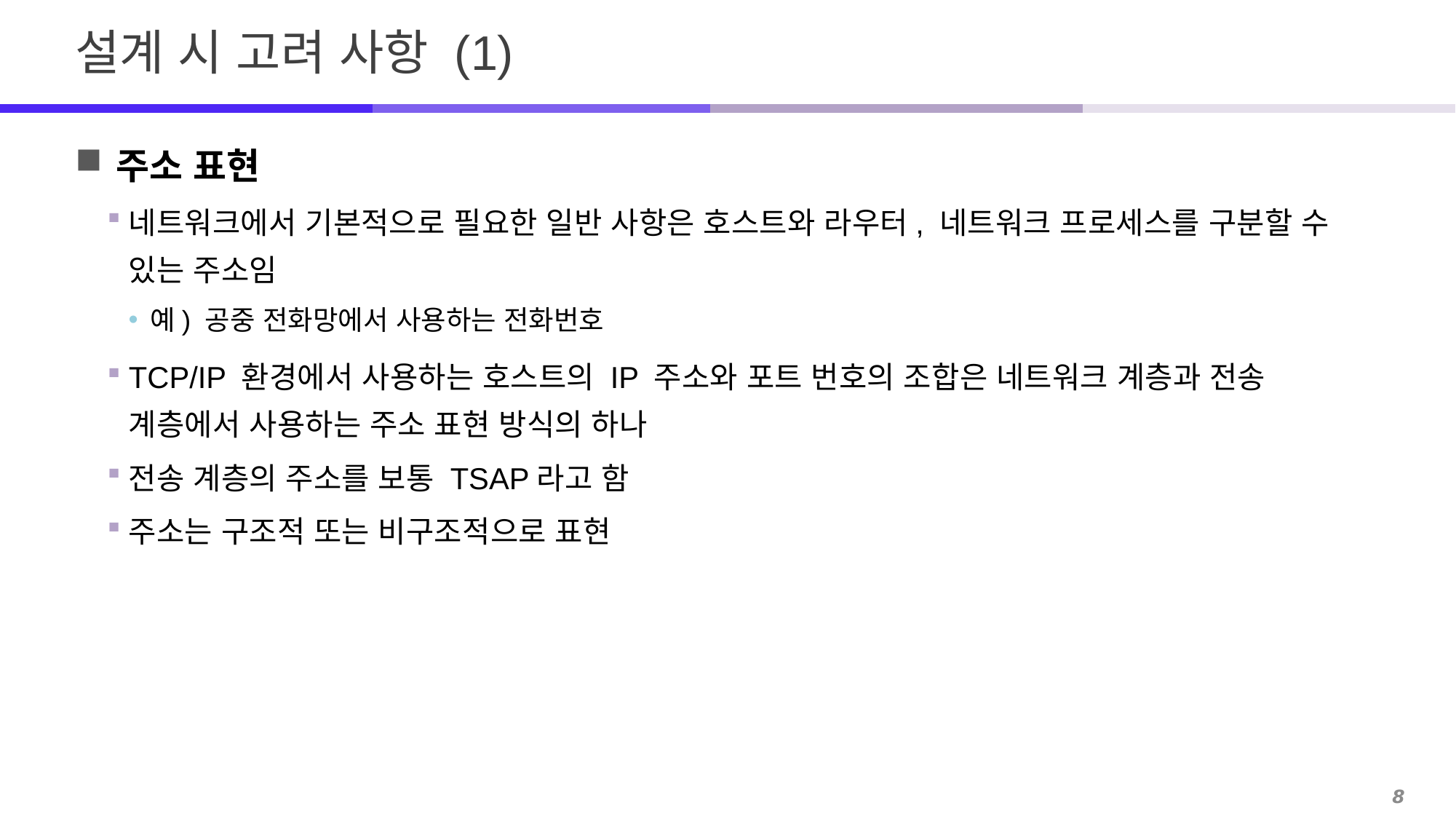

# 설계 시 고려 사항 (1)
주소 표현
네트워크에서 기본적으로 필요한 일반 사항은 호스트와 라우터, 네트워크 프로세스를 구분할 수 있는 주소임
예) 공중 전화망에서 사용하는 전화번호
TCP/IP 환경에서 사용하는 호스트의 IP 주소와 포트 번호의 조합은 네트워크 계층과 전송 계층에서 사용하는 주소 표현 방식의 하나
전송 계층의 주소를 보통 TSAP라고 함
주소는 구조적 또는 비구조적으로 표현